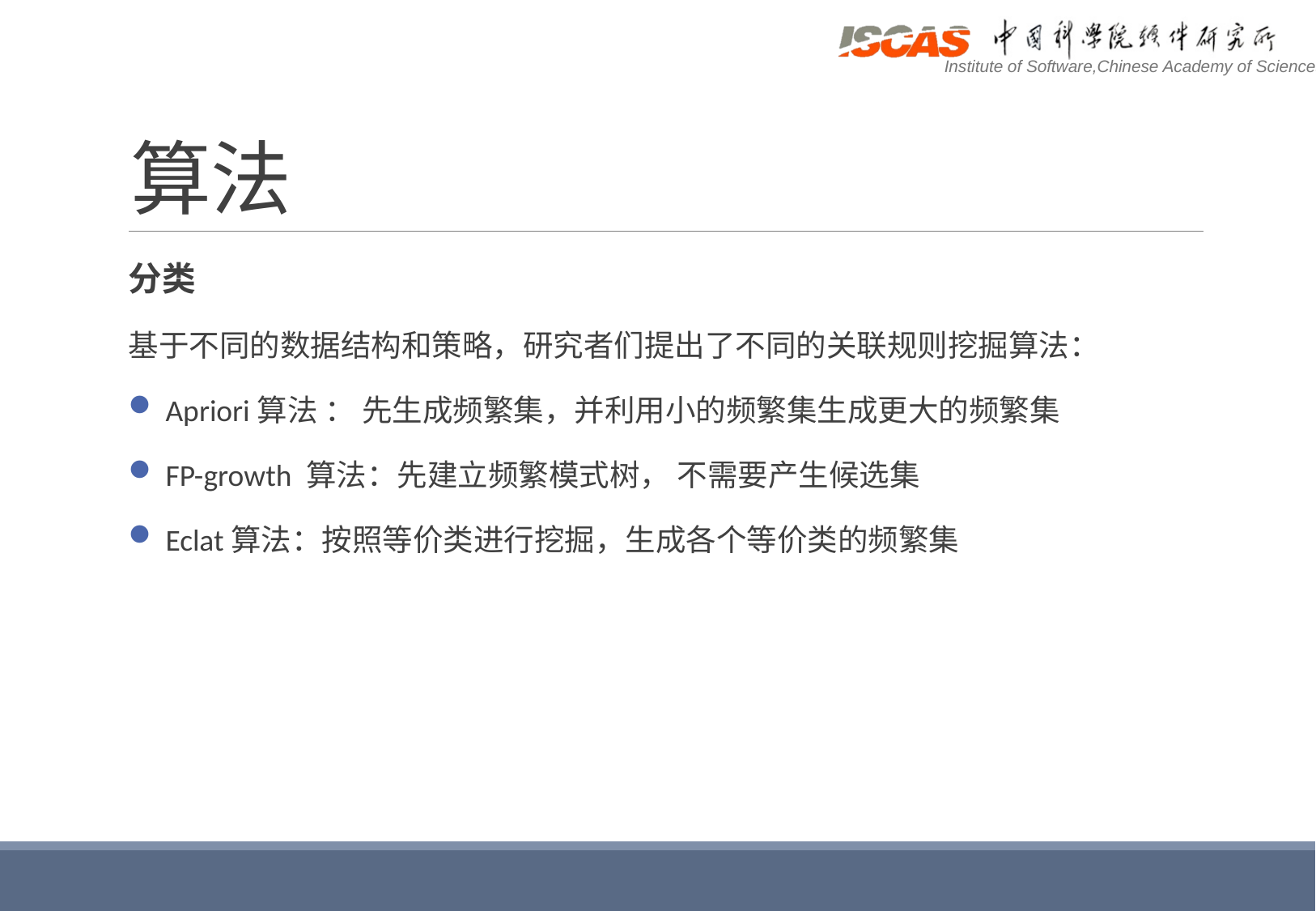

# 算法
分类
基于不同的数据结构和策略，研究者们提出了不同的关联规则挖掘算法：
 Apriori算法 ： 先生成频繁集，并利用小的频繁集生成更大的频繁集
 FP-growth 算法：先建立频繁模式树， 不需要产生候选集
 Eclat算法：按照等价类进行挖掘，生成各个等价类的频繁集